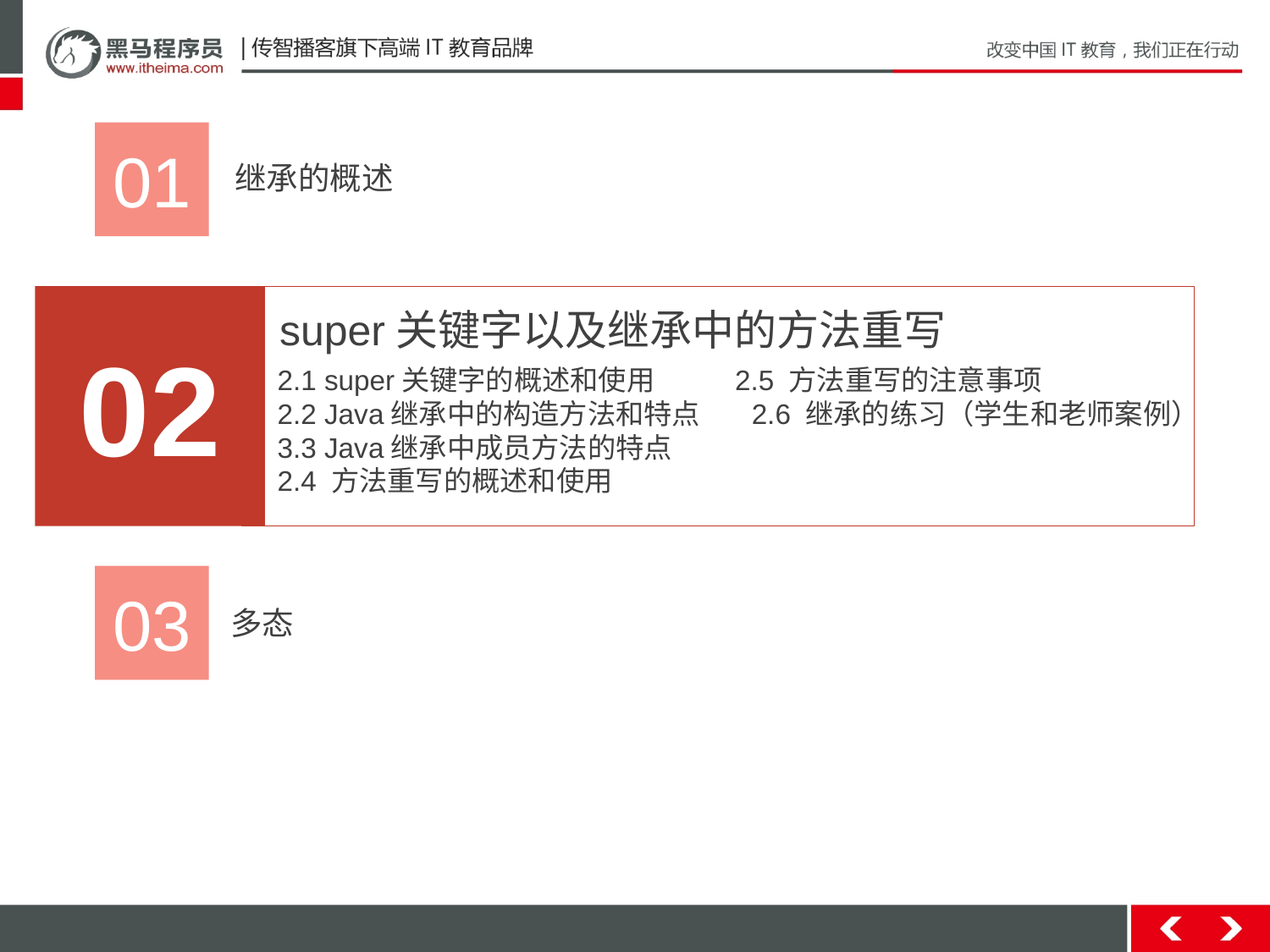

01
 继承的概述
02

super关键字以及继承中的方法重写
2.1 super关键字的概述和使用	           2.5 方法重写的注意事项
2.2 Java继承中的构造方法和特点       2.6 继承的练习（学生和老师案例）
3.3 Java继承中成员方法的特点
2.4 方法重写的概述和使用
03
  多态